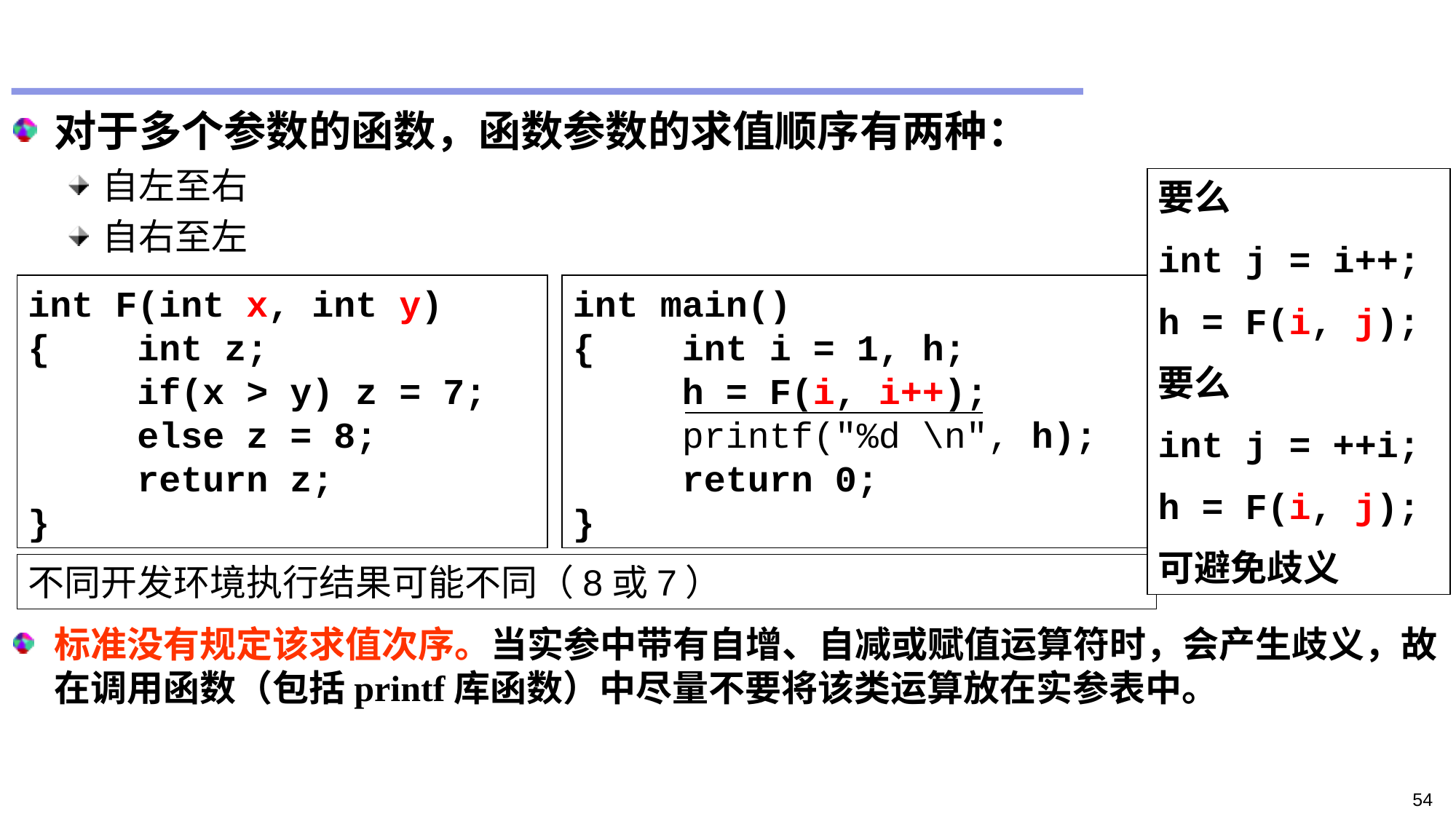

#
对于多个参数的函数，函数参数的求值顺序有两种：
自左至右
自右至左

标准没有规定该求值次序。当实参中带有自增、自减或赋值运算符时，会产生歧义，故在调用函数（包括printf库函数）中尽量不要将该类运算放在实参表中。
要么
int j = i++;
h = F(i, j);
要么
int j = ++i;
h = F(i, j);
可避免歧义
int F(int x, int y)
{	int z;
	if(x > y) z = 7;
	else z = 8;
	return z;
}
int main()
{	int i = 1, h;
	h = F(i, i++);
	printf("%d \n", h);
	return 0;
}
不同开发环境执行结果可能不同（8或7）
54